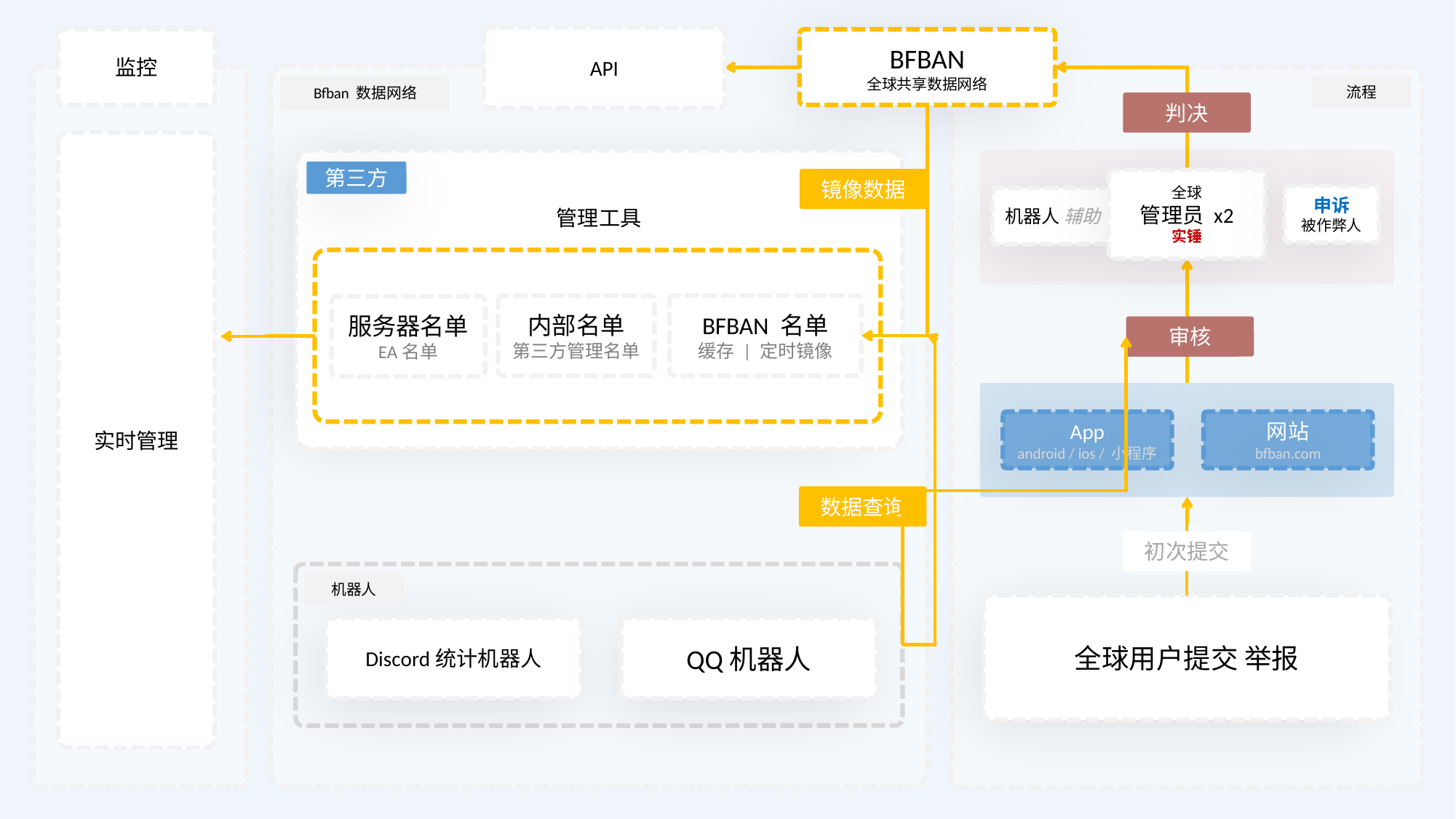

API
监控
BFBAN
全球共享数据网络

Bfban 数据网络
流程
判决
实时管理
管理工具

第三方
镜像数据
全球
管理员 x2
实锤
申诉
被作弊人
机器人 辅助

BFBAN 名单
缓存 | 定时镜像
内部名单
第三方管理名单
服务器名单
EA名单
审核

网站
bfban.com
App
android / ios / 小程序
数据查询
初次提交

机器人
全球用户提交 举报
Discord统计机器人
QQ机器人